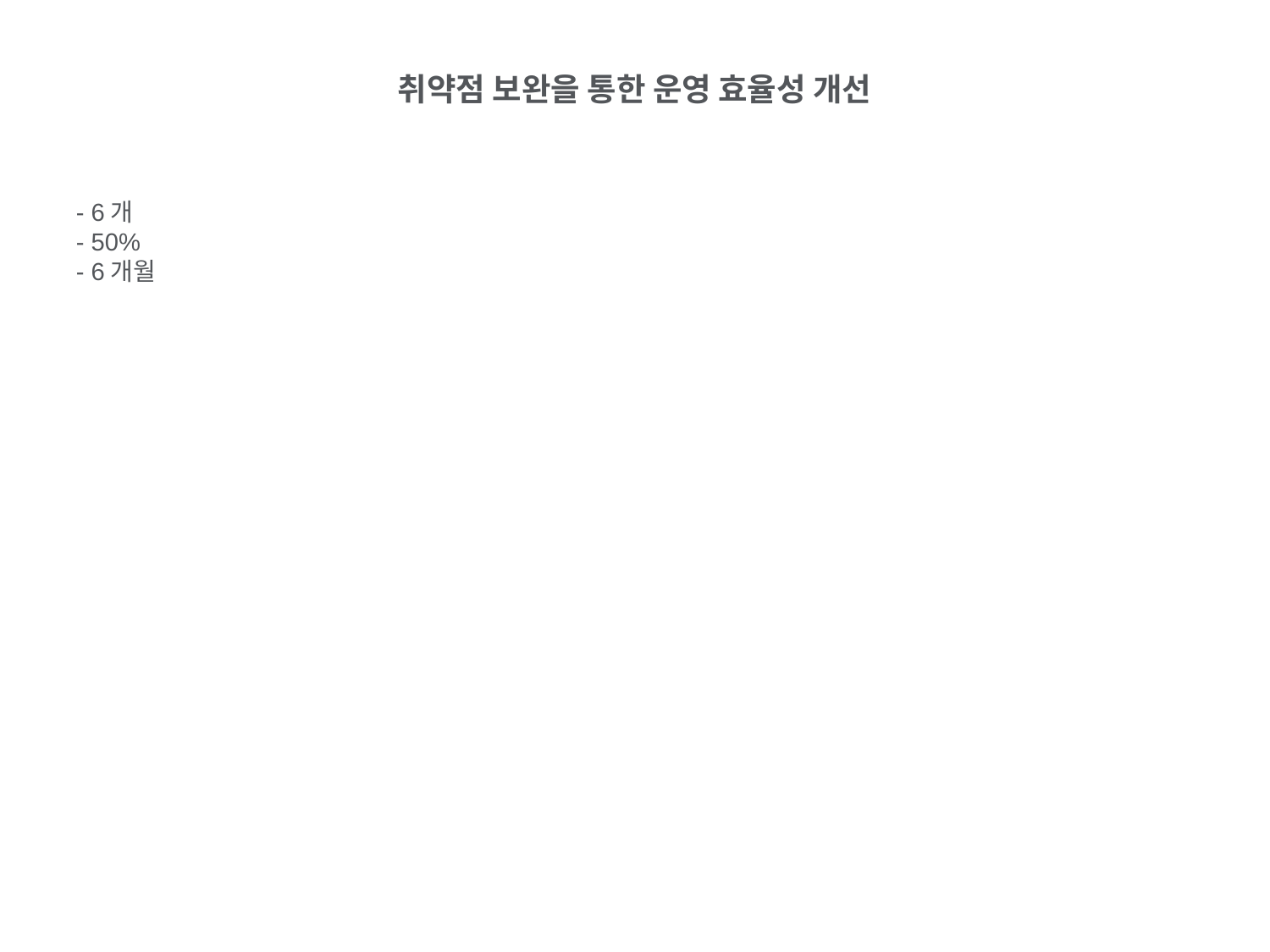

취약점 보완을 통한 운영 효율성 개선
- 6개
- 50%
- 6개월